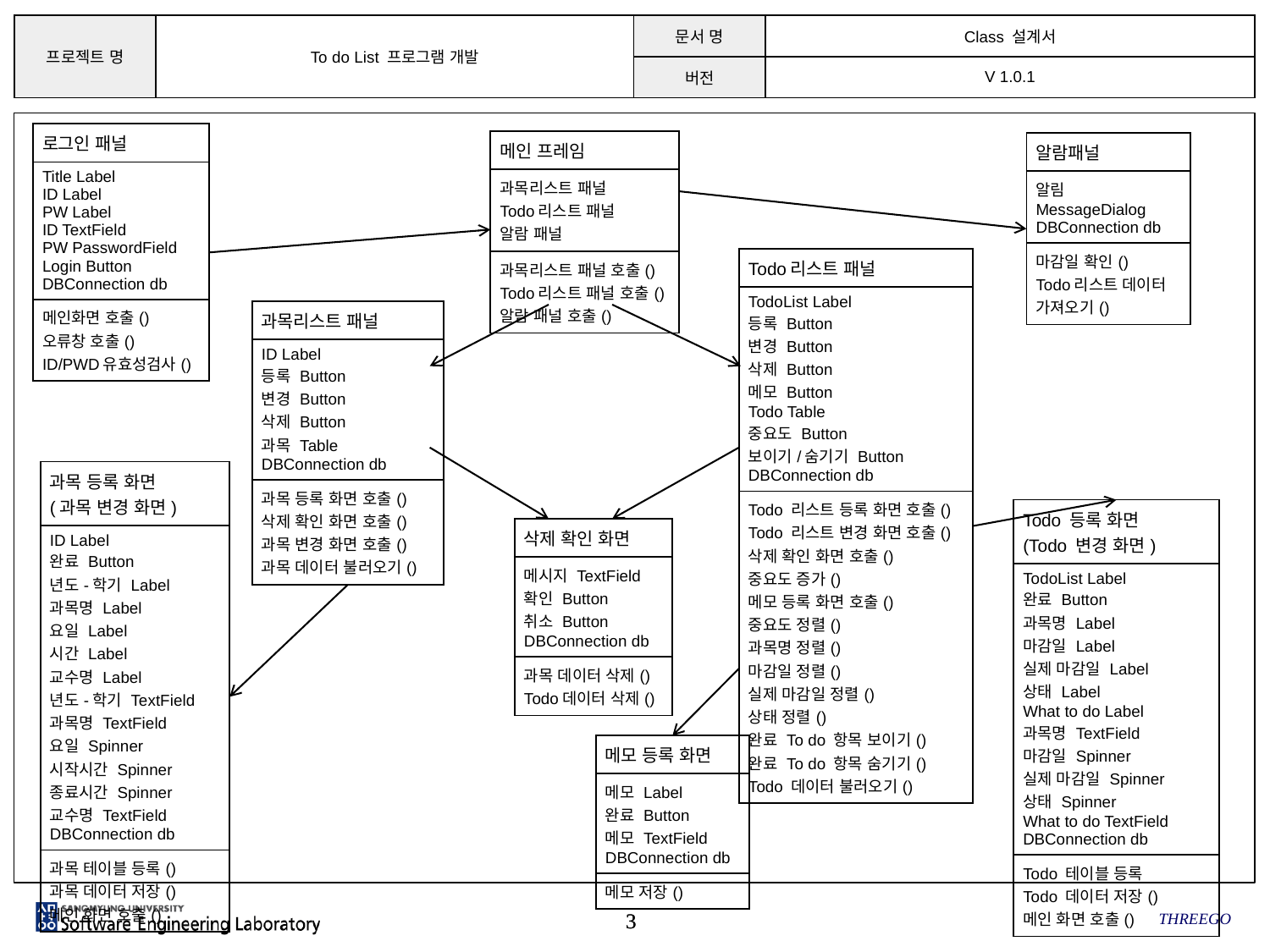

| 로그인 패널 |
| --- |
| Title Label ID Label PW Label ID TextField PW PasswordField Login Button DBConnection db |
| 메인화면 호출() 오류창 호출() ID/PWD유효성검사() |
| 메인 프레임 |
| --- |
| 과목리스트 패널 Todo리스트 패널 알람 패널 |
| 과목리스트 패널 호출() Todo리스트 패널 호출() 알람 패널 호출() |
| 알람패널 |
| --- |
| 알림 MessageDialog DBConnection db |
| 마감일 확인() Todo리스트 데이터 가져오기() |
| Todo리스트 패널 |
| --- |
| TodoList Label 등록 Button 변경 Button 삭제 Button 메모 Button Todo Table 중요도 Button 보이기/숨기기 Button DBConnection db |
| Todo 리스트 등록 화면 호출() Todo 리스트 변경 화면 호출() 삭제 확인 화면 호출() 중요도 증가() 메모 등록 화면 호출() 중요도 정렬() 과목명 정렬() 마감일 정렬() 실제 마감일 정렬() 상태 정렬() 완료 To do 항목 보이기() 완료 To do 항목 숨기기() Todo 데이터 불러오기() |
| 과목리스트 패널 |
| --- |
| ID Label 등록 Button 변경 Button 삭제 Button 과목 Table DBConnection db |
| 과목 등록 화면 호출() 삭제 확인 화면 호출() 과목 변경 화면 호출() 과목 데이터 불러오기() |
| 과목 등록 화면 (과목 변경 화면) |
| --- |
| ID Label 완료 Button 년도-학기 Label 과목명 Label 요일 Label 시간 Label 교수명 Label 년도-학기 TextField 과목명 TextField 요일 Spinner 시작시간 Spinner 종료시간 Spinner 교수명 TextField DBConnection db |
| 과목 테이블 등록() 과목 데이터 저장() 메인 화면 호출() |
| Todo 등록 화면 (Todo 변경 화면) |
| --- |
| TodoList Label 완료 Button 과목명 Label 마감일 Label 실제 마감일 Label 상태 Label What to do Label 과목명 TextField 마감일 Spinner 실제 마감일 Spinner 상태 Spinner What to do TextField DBConnection db |
| Todo 테이블 등록 Todo 데이터 저장() 메인 화면 호출() |
| 삭제 확인 화면 |
| --- |
| 메시지 TextField 확인 Button 취소 Button DBConnection db |
| 과목 데이터 삭제() Todo데이터 삭제() |
| 메모 등록 화면 |
| --- |
| 메모 Label 완료 Button 메모 TextField DBConnection db |
| 메모 저장() |
THREEGO